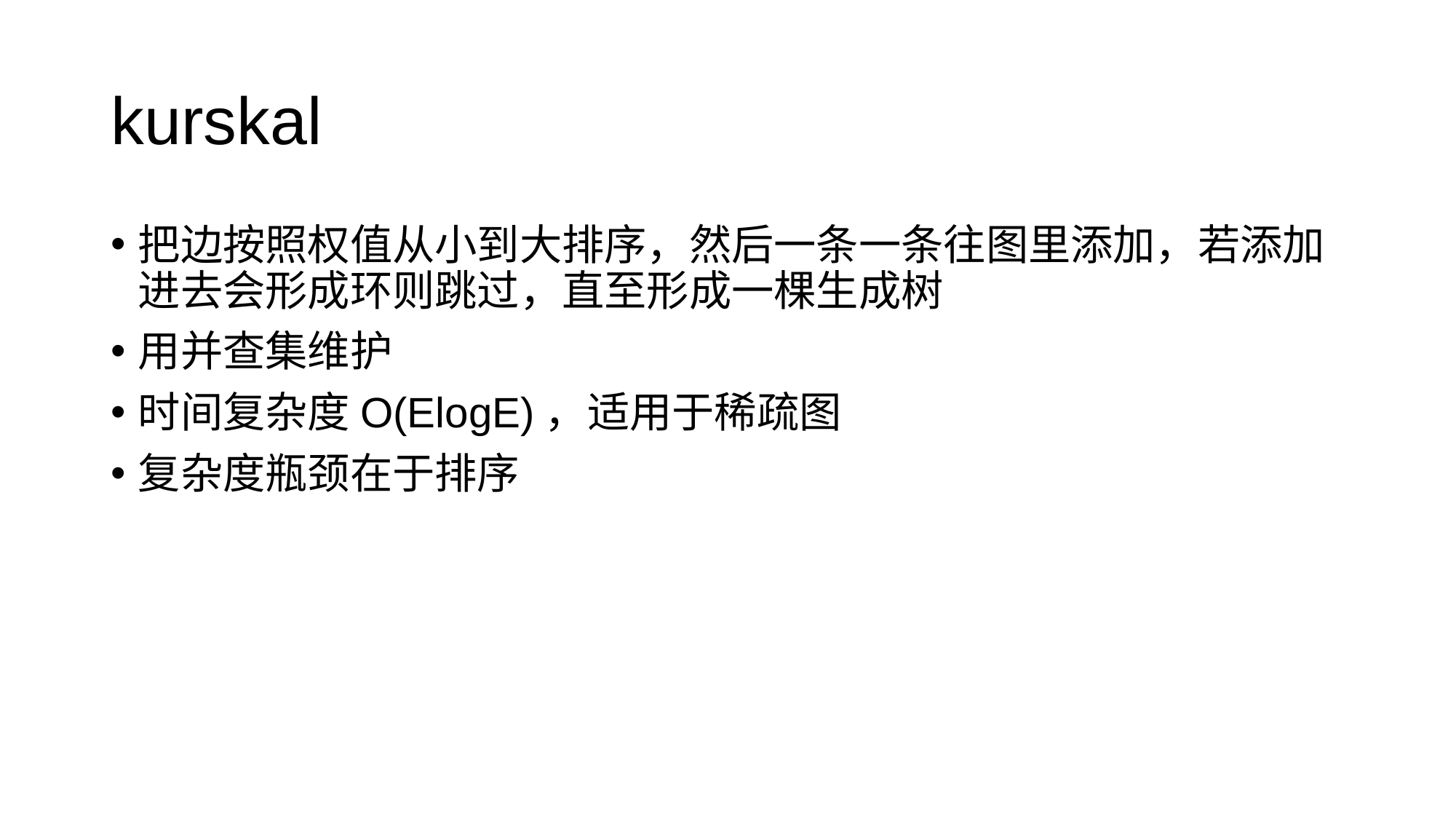

# kurskal
把边按照权值从小到大排序，然后一条一条往图里添加，若添加进去会形成环则跳过，直至形成一棵生成树
用并查集维护
时间复杂度O(ElogE)，适用于稀疏图
复杂度瓶颈在于排序